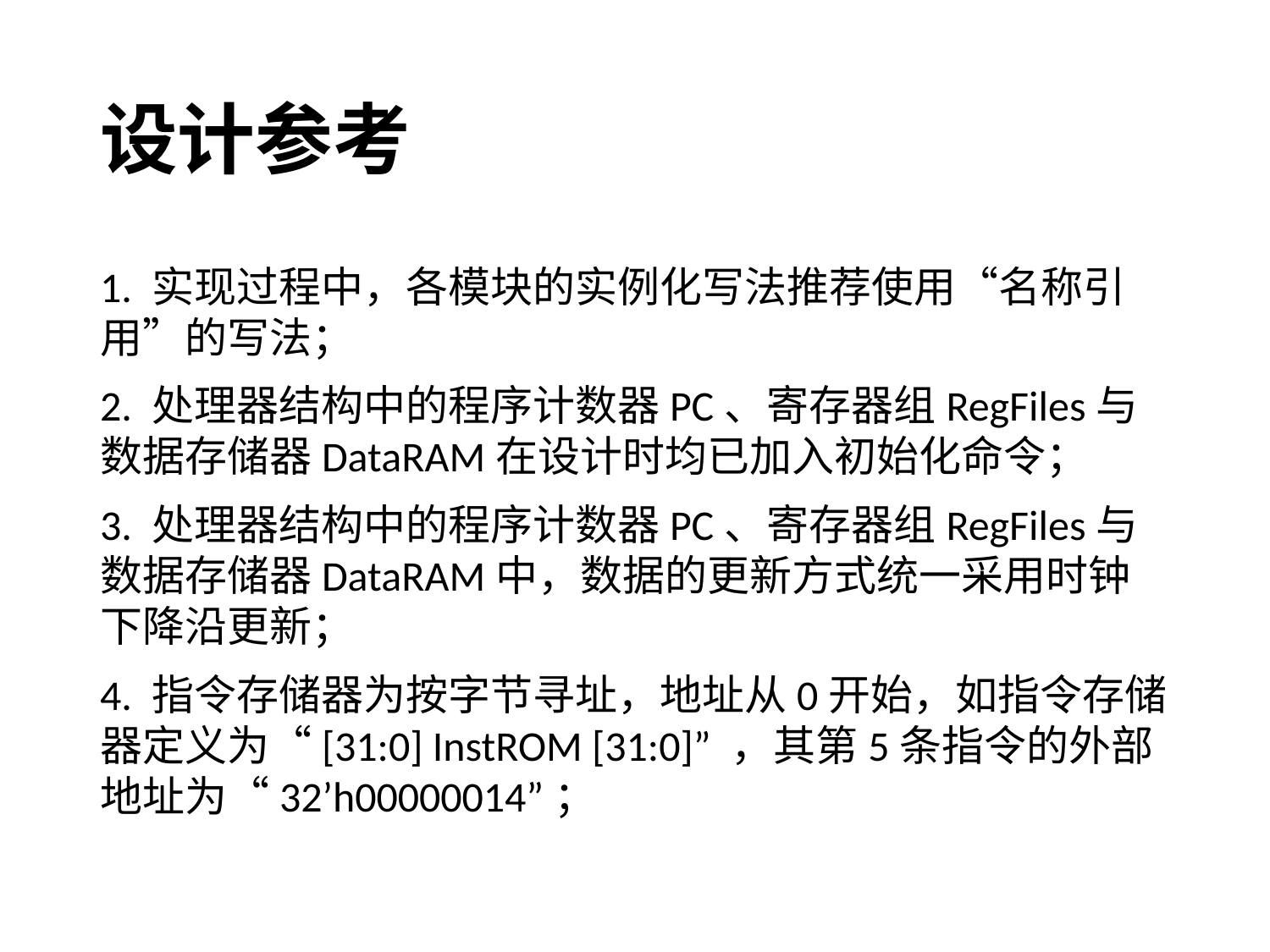

# 设计参考
1. 实现过程中，各模块的实例化写法推荐使用“名称引用”的写法；
2. 处理器结构中的程序计数器PC、寄存器组RegFiles与数据存储器DataRAM在设计时均已加入初始化命令；
3. 处理器结构中的程序计数器PC、寄存器组RegFiles与数据存储器DataRAM中，数据的更新方式统一采用时钟下降沿更新；
4. 指令存储器为按字节寻址，地址从0开始，如指令存储器定义为“[31:0] InstROM [31:0]” ，其第5条指令的外部地址为“32’h00000014”；